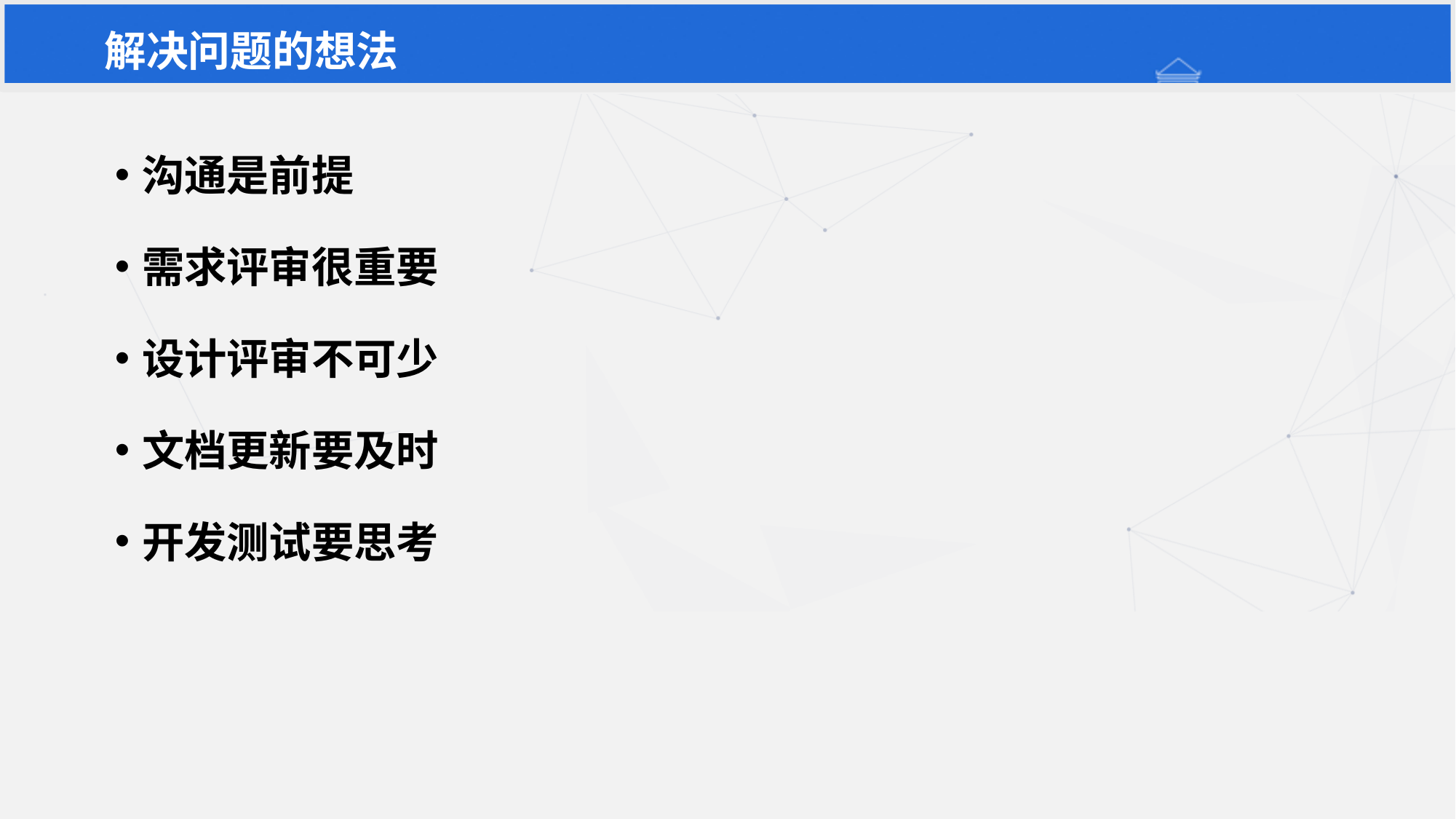

解决问题的想法
沟通是前提
需求评审很重要
设计评审不可少
文档更新要及时
开发测试要思考